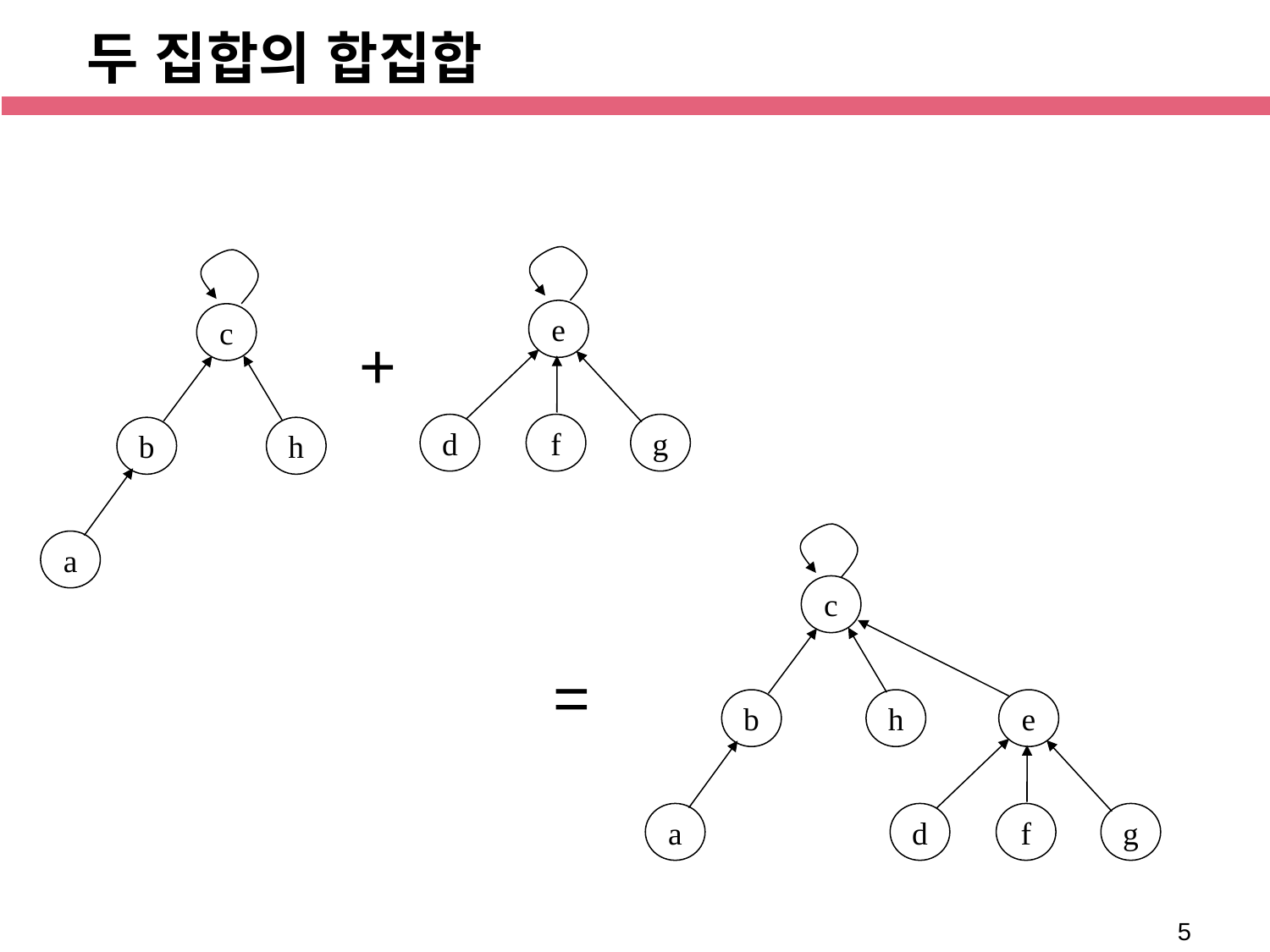

두 집합의 합집합

e
c
+

d
f
g
b
h

a
c

=
b
h
e

a
d
f
g